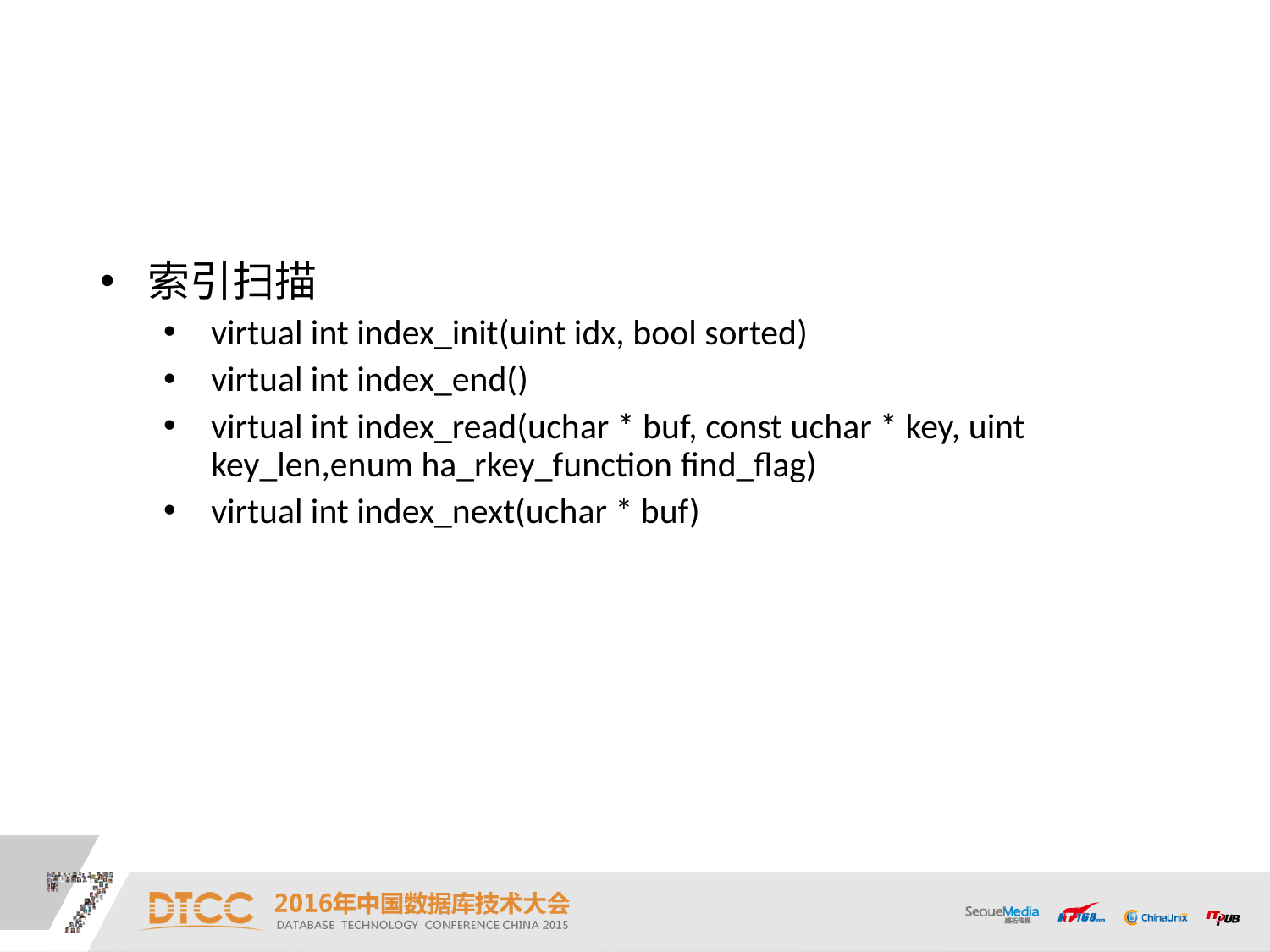

索引扫描
virtual int index_init(uint idx, bool sorted)
virtual int index_end()
virtual int index_read(uchar * buf, const uchar * key, uint key_len,enum ha_rkey_function find_flag)
virtual int index_next(uchar * buf)